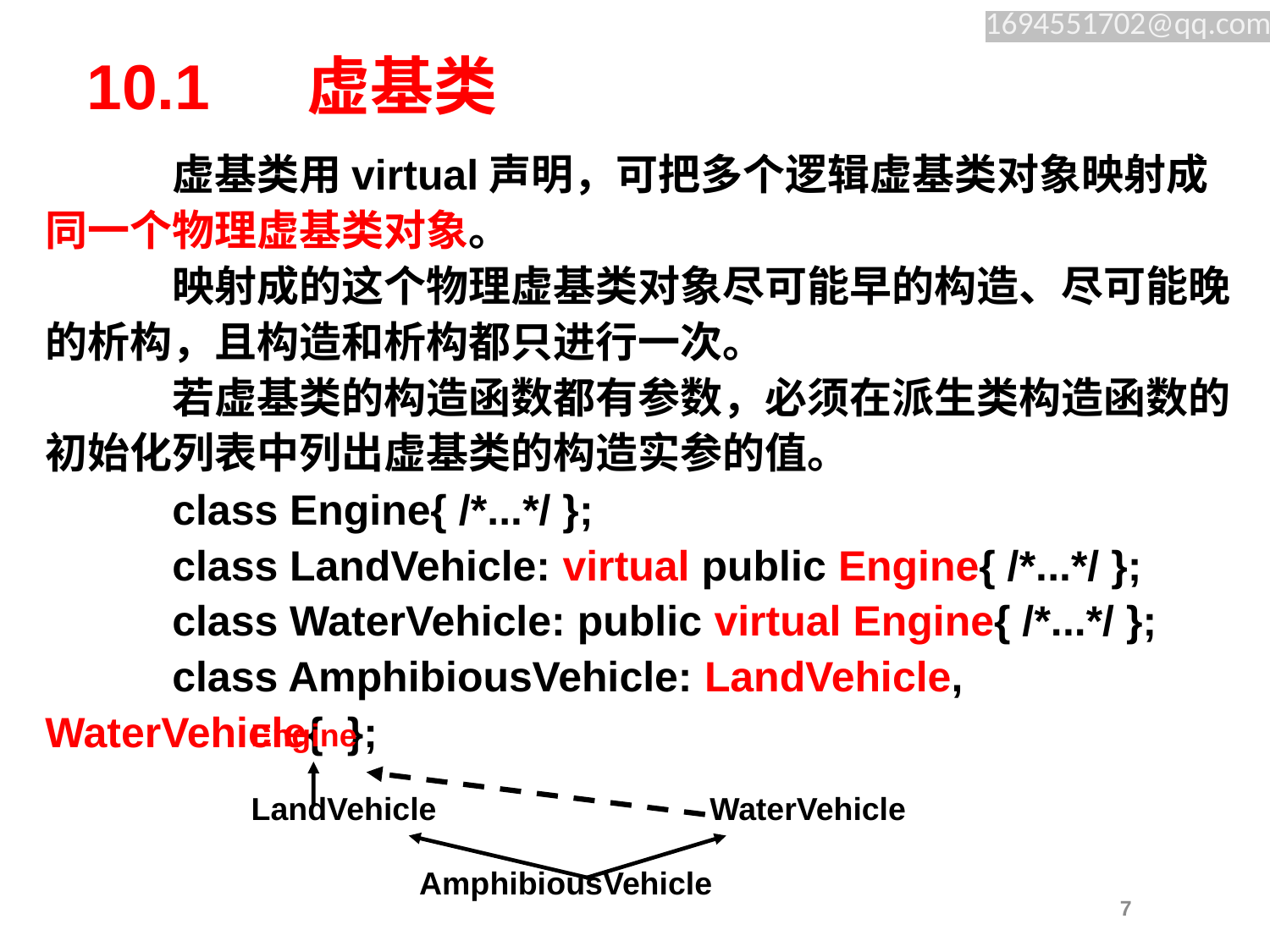

# 10.1 　虚基类
	虚基类用virtual声明，可把多个逻辑虚基类对象映射成同一个物理虚基类对象。
	映射成的这个物理虚基类对象尽可能早的构造、尽可能晚的析构，且构造和析构都只进行一次。
	若虚基类的构造函数都有参数，必须在派生类构造函数的初始化列表中列出虚基类的构造实参的值。
	class Engine{ /*...*/ };
	class LandVehicle: virtual public Engine{ /*...*/ };
	class WaterVehicle: public virtual Engine{ /*...*/ };
	class AmphibiousVehicle: LandVehicle, WaterVehicle{  };
Engine

LandVehicle
WaterVehicle

AmphibiousVehicle
7